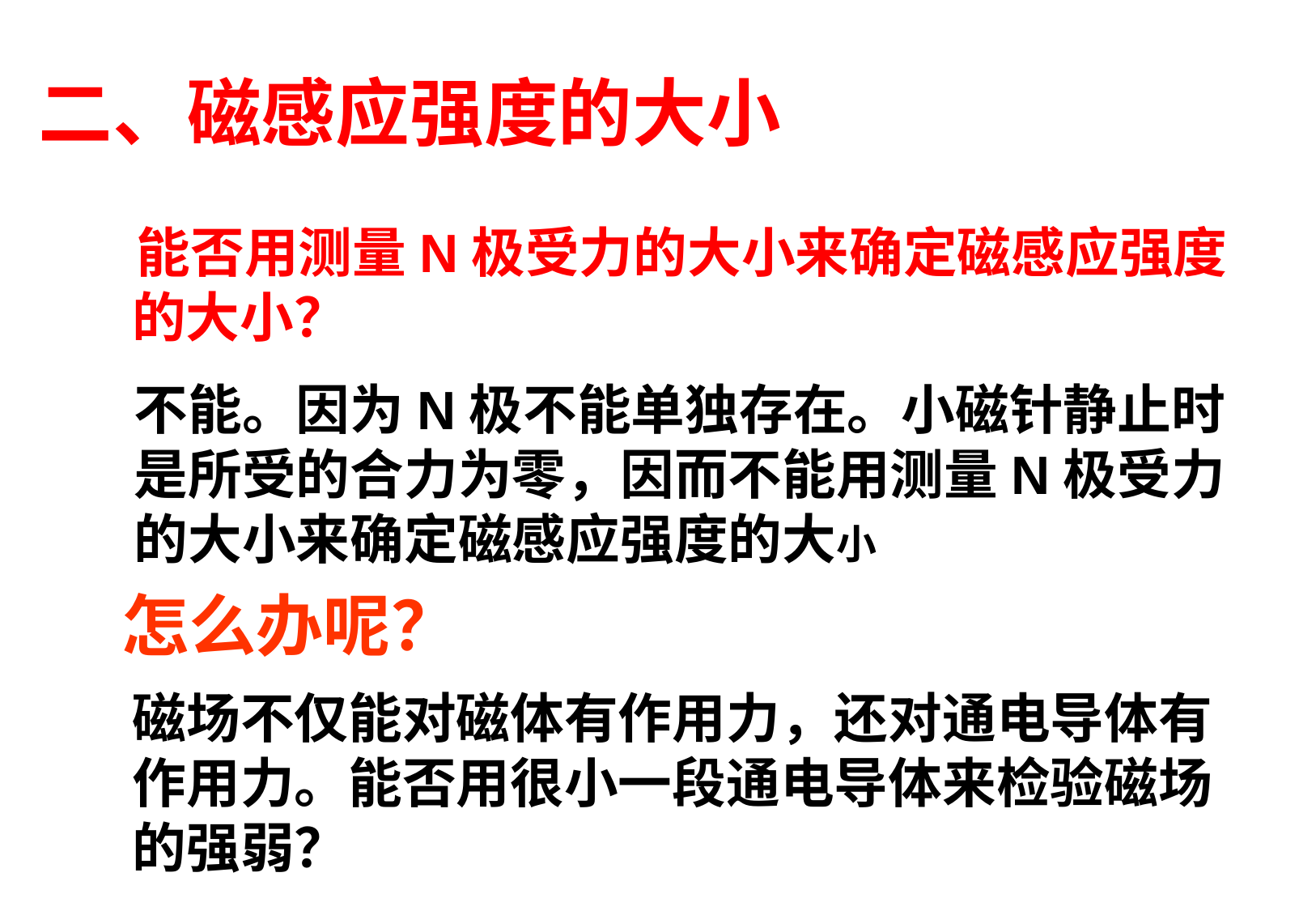

# 二、磁感应强度的大小
   能否用测量N极受力的大小来确定磁感应强度的大小？
不能。因为N极不能单独存在。小磁针静止时是所受的合力为零，因而不能用测量N极受力的大小来确定磁感应强度的大小

怎么办呢？

磁场不仅能对磁体有作用力，还对通电导体有作用力。能否用很小一段通电导体来检验磁场的强弱？